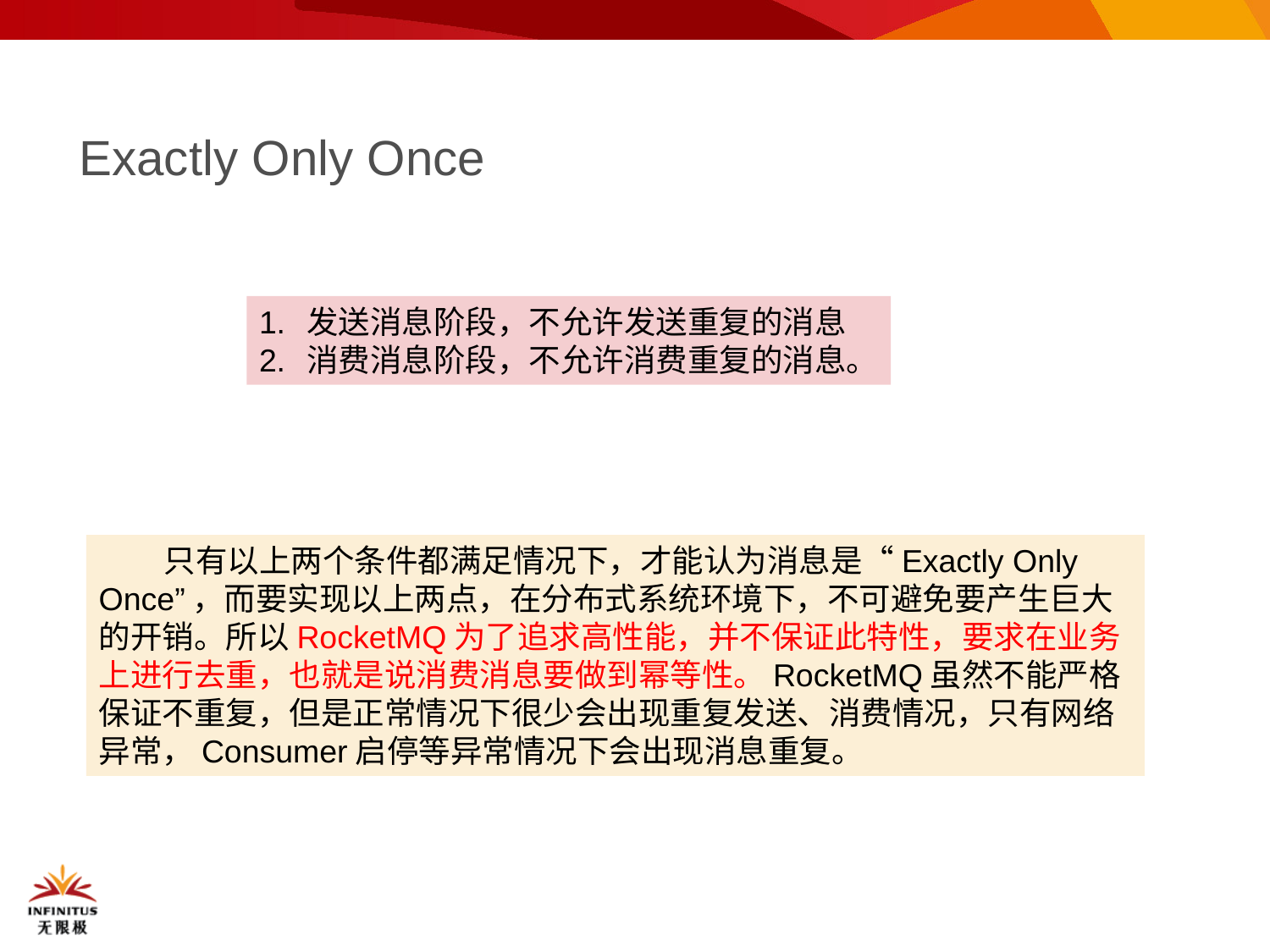

# Exactly Only Once
发送消息阶段，不允许发送重复的消息
消费消息阶段，不允许消费重复的消息。
        只有以上两个条件都满足情况下，才能认为消息是“Exactly Only Once”，而要实现以上两点，在分布式系统环境下，不可避免要产生巨大的开销。所以RocketMQ为了追求高性能，并不保证此特性，要求在业务上进行去重，也就是说消费消息要做到幂等性。RocketMQ虽然不能严格保证不重复，但是正常情况下很少会出现重复发送、消费情况，只有网络异常，Consumer启停等异常情况下会出现消息重复。
6